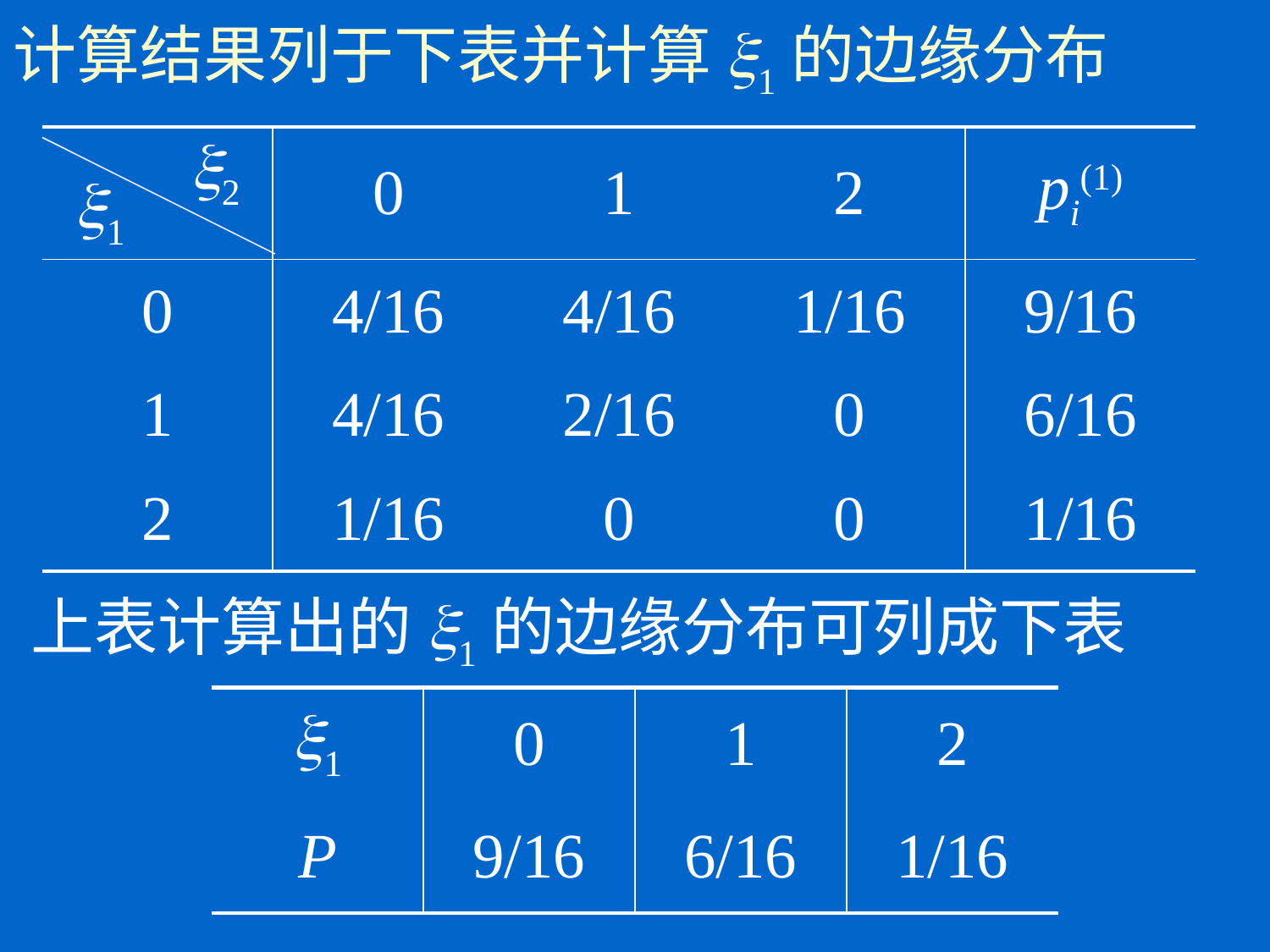

# 计算结果列于下表并计算ξ1的边缘分布
| ξ1 | ξ2 | 0 | 1 | 2 | pi(1) |
| --- | --- | --- | --- | --- | --- |
| 0 |  | 4/16 | 4/16 | 1/16 | 9/16 |
| 1 |  | 4/16 | 2/16 | 0 | 6/16 |
| 2 |  | 1/16 | 0 | 0 | 1/16 |

上表计算出的ξ1的边缘分布可列成下表
| ξ1 | 0 | 1 | 2 |
| --- | --- | --- | --- |
| P | 9/16 | 6/16 | 1/16 |